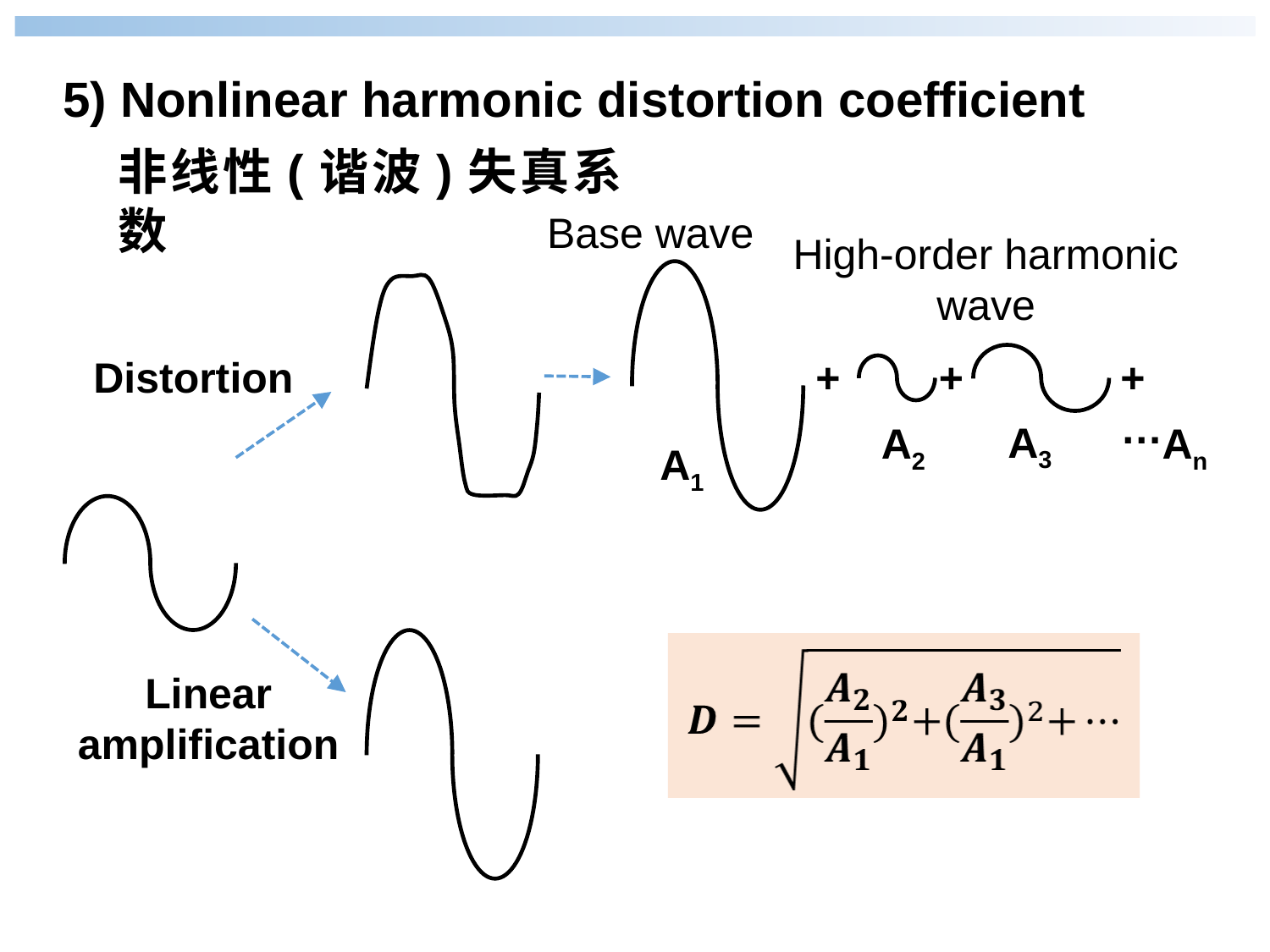

5) Nonlinear harmonic distortion coefficient
非线性(谐波)失真系数
Base wave
High-order harmonic wave

Distortion
+ …
+
+

A3
A2
An
A1

Linear amplification